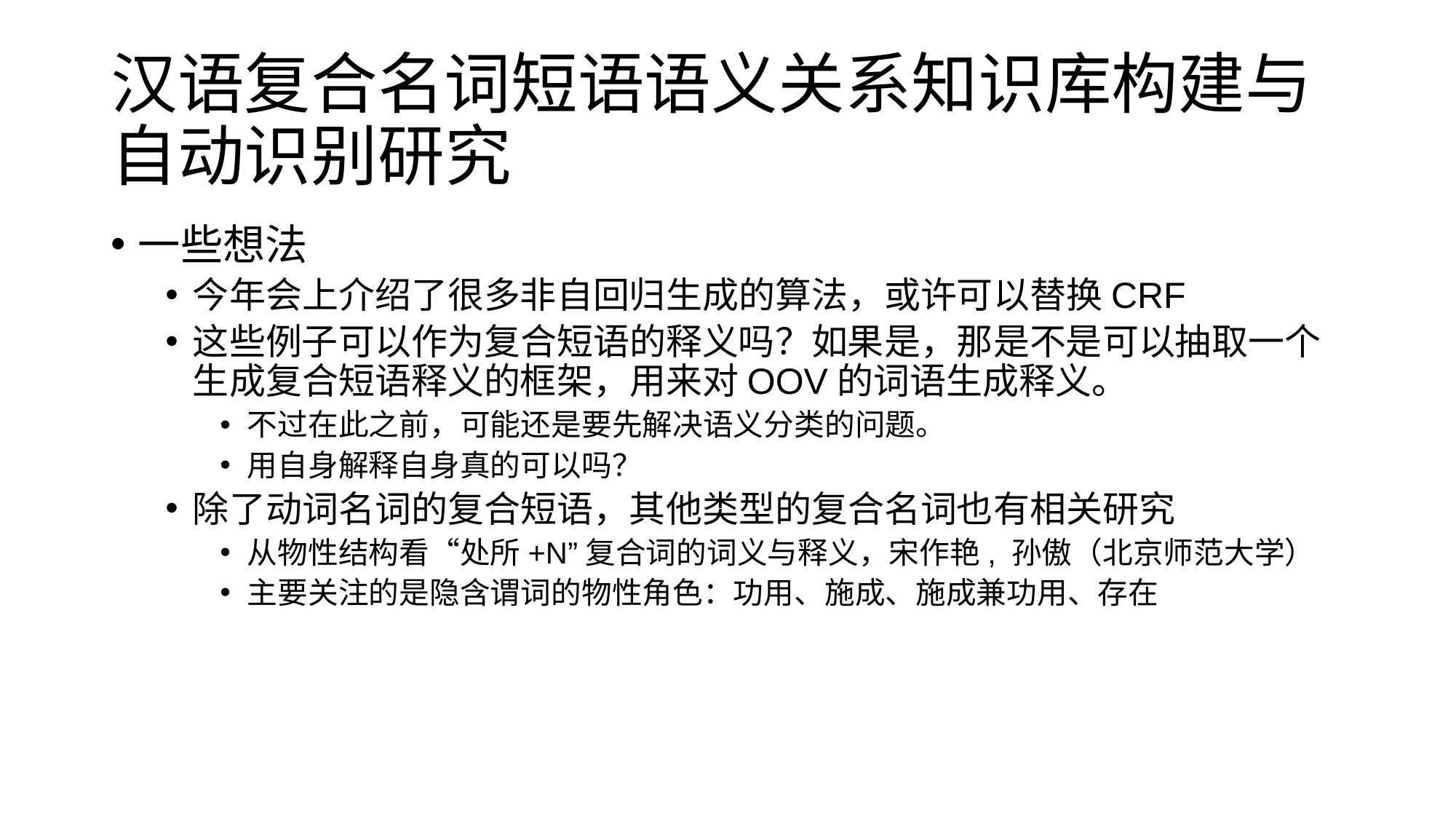

# 汉语复合名词短语语义关系知识库构建与自动识别研究
一些想法
今年会上介绍了很多非自回归生成的算法，或许可以替换CRF
这些例子可以作为复合短语的释义吗？如果是，那是不是可以抽取一个生成复合短语释义的框架，用来对OOV的词语生成释义。
不过在此之前，可能还是要先解决语义分类的问题。
用自身解释自身真的可以吗？
除了动词名词的复合短语，其他类型的复合名词也有相关研究
从物性结构看“处所+N”复合词的词义与释义，宋作艳, 孙傲（北京师范大学）
主要关注的是隐含谓词的物性角色：功用、施成、施成兼功用、存在